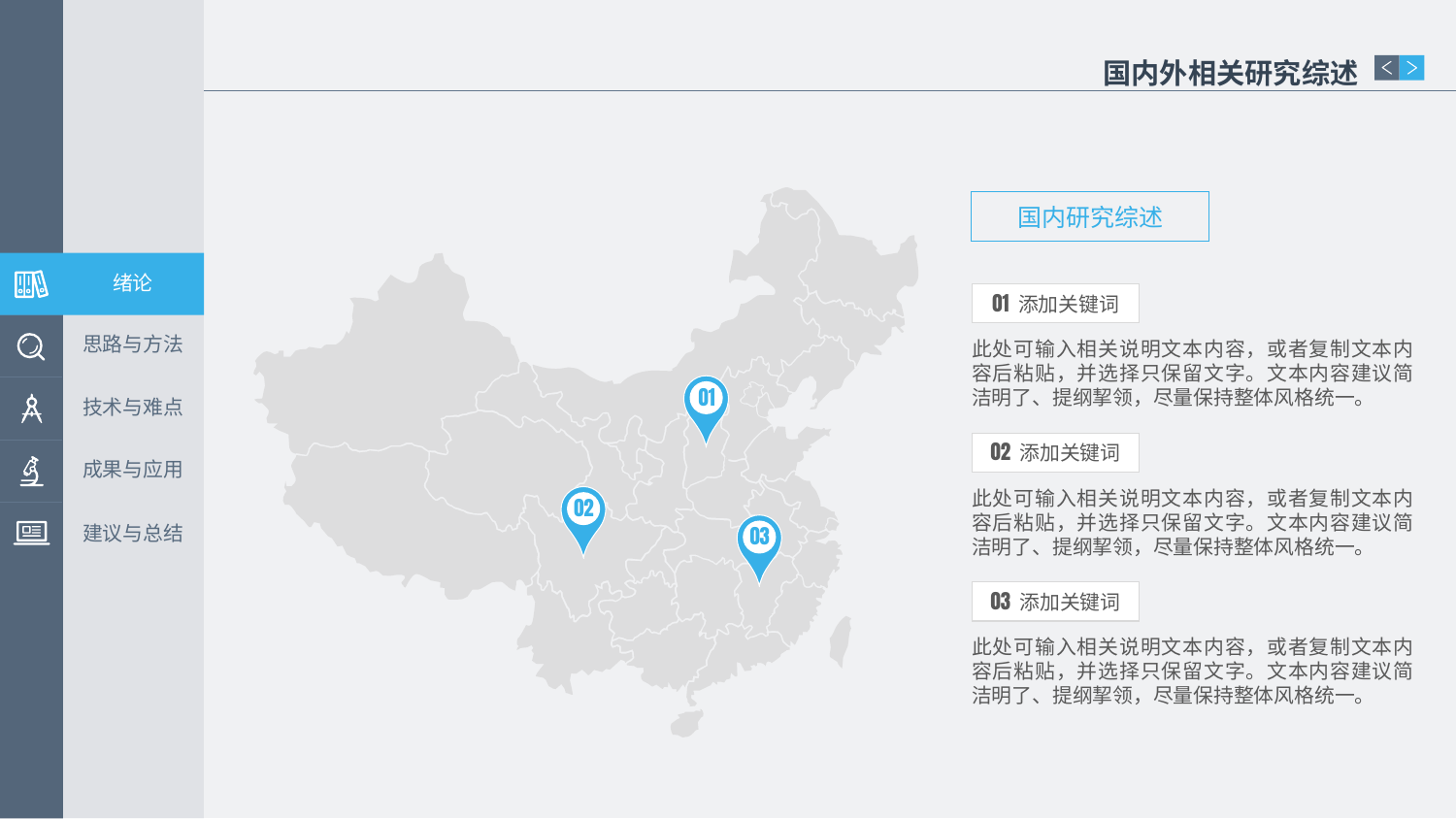

国内外相关研究综述

国内研究综述

绪论

01 添加关键词
思路与方法

此处可输入相关说明文本内容，或者复制文本内容后粘贴，并选择只保留文字。文本内容建议简洁明了、提纲挈领，尽量保持整体风格统一。

01
技术与难点

02 添加关键词
成果与应用

此处可输入相关说明文本内容，或者复制文本内容后粘贴，并选择只保留文字。文本内容建议简洁明了、提纲挈领，尽量保持整体风格统一。

02
建议与总结

03

03 添加关键词
此处可输入相关说明文本内容，或者复制文本内容后粘贴，并选择只保留文字。文本内容建议简洁明了、提纲挈领，尽量保持整体风格统一。